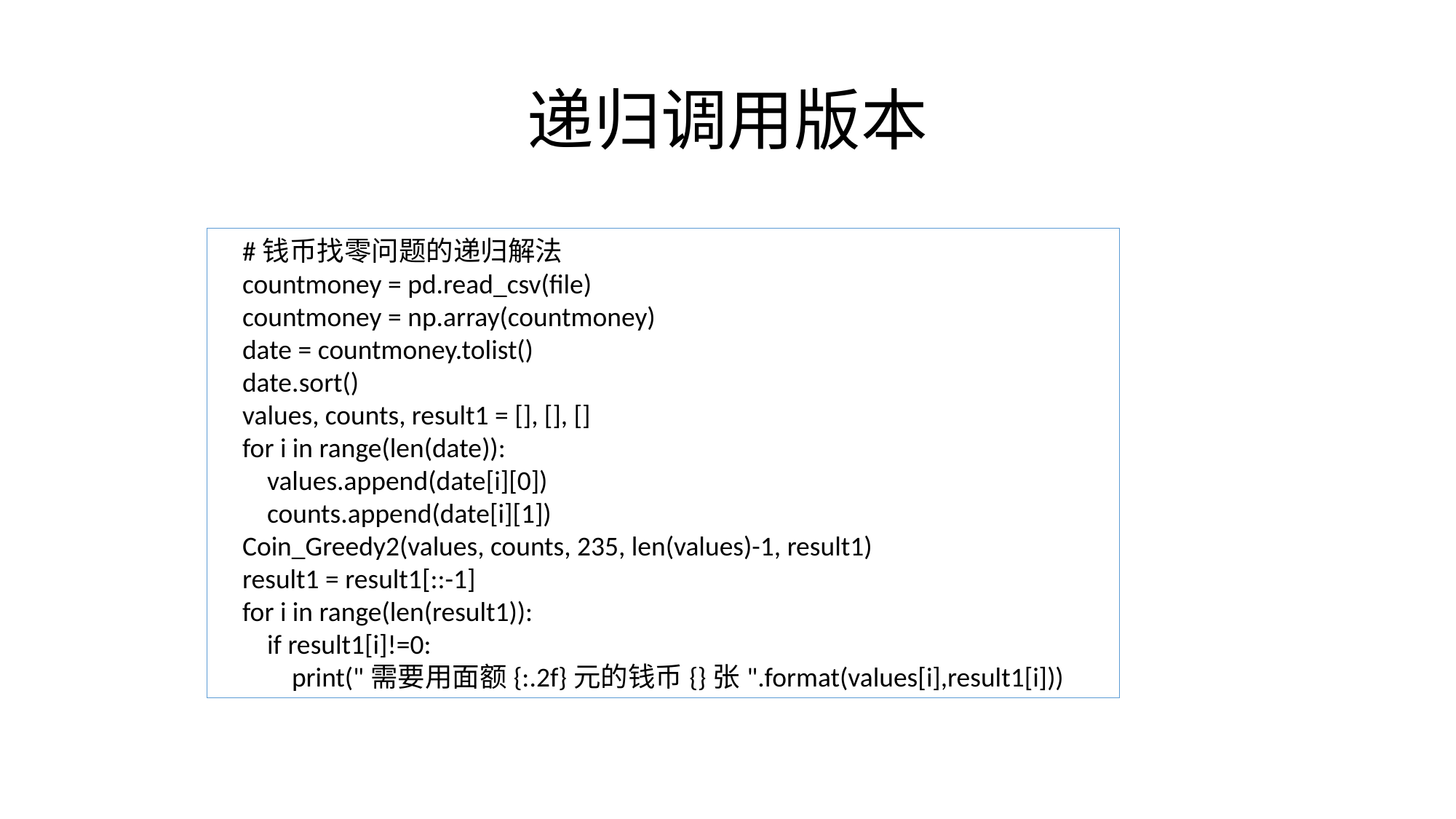

# 递归调用版本
    #钱币找零问题的递归解法
    countmoney = pd.read_csv(file)
    countmoney = np.array(countmoney)
    date = countmoney.tolist()
    date.sort()
    values, counts, result1 = [], [], []
    for i in range(len(date)):
        values.append(date[i][0])
        counts.append(date[i][1])
    Coin_Greedy2(values, counts, 235, len(values)-1, result1)
    result1 = result1[::-1]
    for i in range(len(result1)):
        if result1[i]!=0:
            print("需要用面额{:.2f}元的钱币{}张".format(values[i],result1[i]))